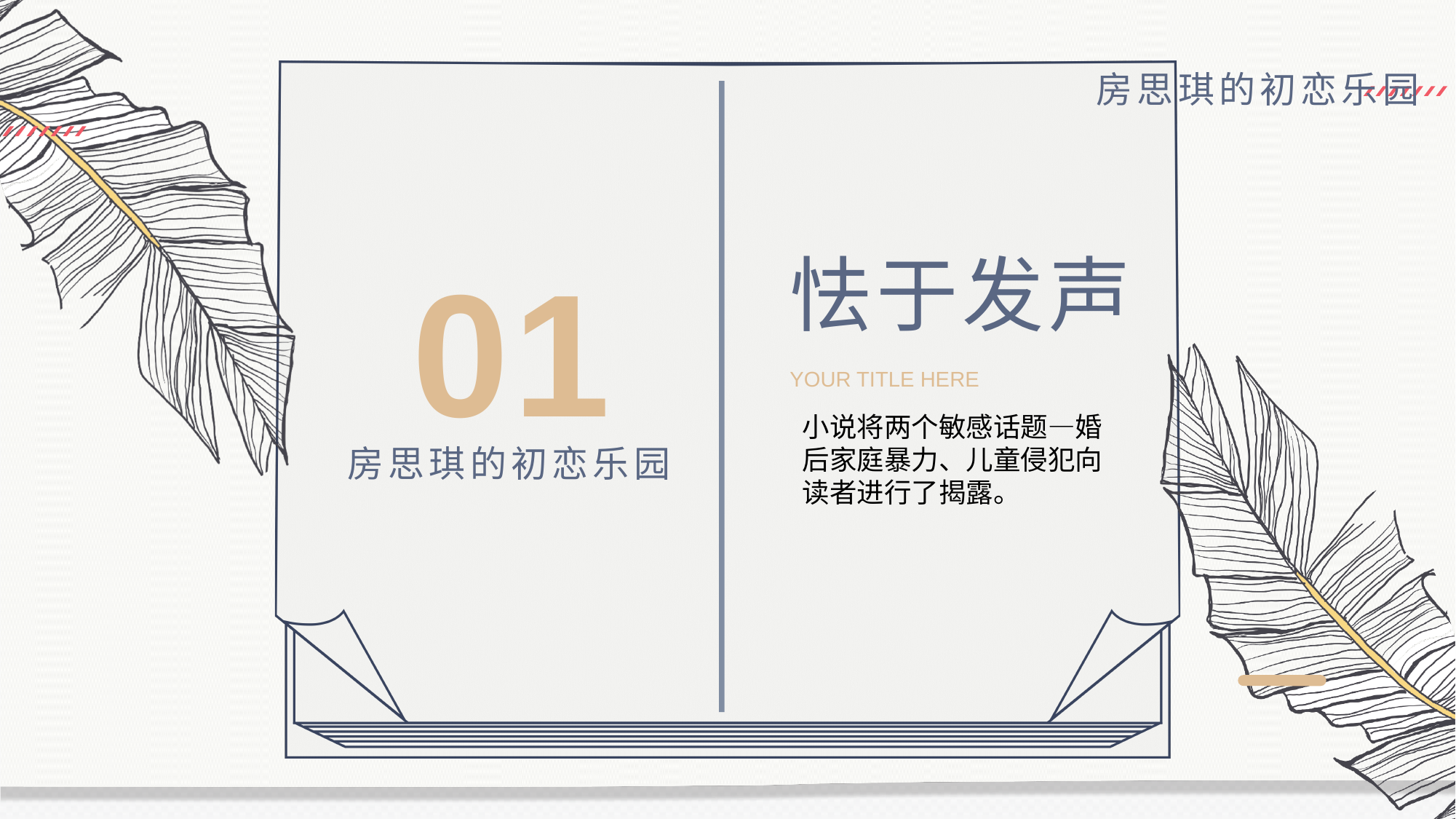

房思琪的初恋乐园

01
怯于发声
YOUR TITLE HERE
小说将两个敏感话题—婚后家庭暴力、儿童侵犯向读者进行了揭露。
房思琪的初恋乐园